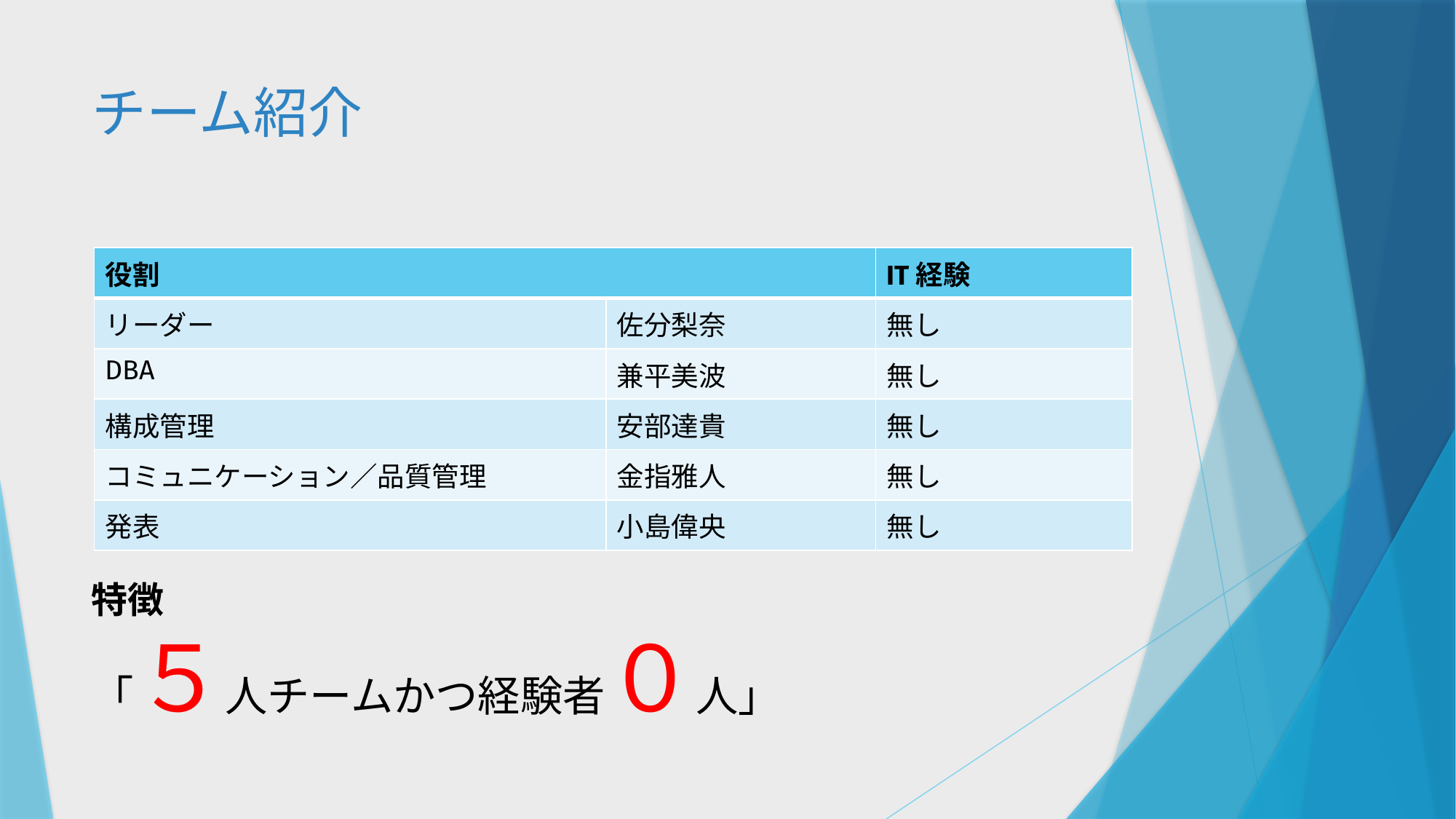

# チーム紹介
| 役割 |  | IT経験 |
| --- | --- | --- |
| リーダー | 佐分梨奈 | 無し |
| DBA | 兼平美波 | 無し |
| 構成管理 | 安部達貴 | 無し |
| コミュニケーション／品質管理 | 金指雅人 | 無し |
| 発表 | 小島偉央 | 無し |
特徴
「５人チームかつ経験者０人」